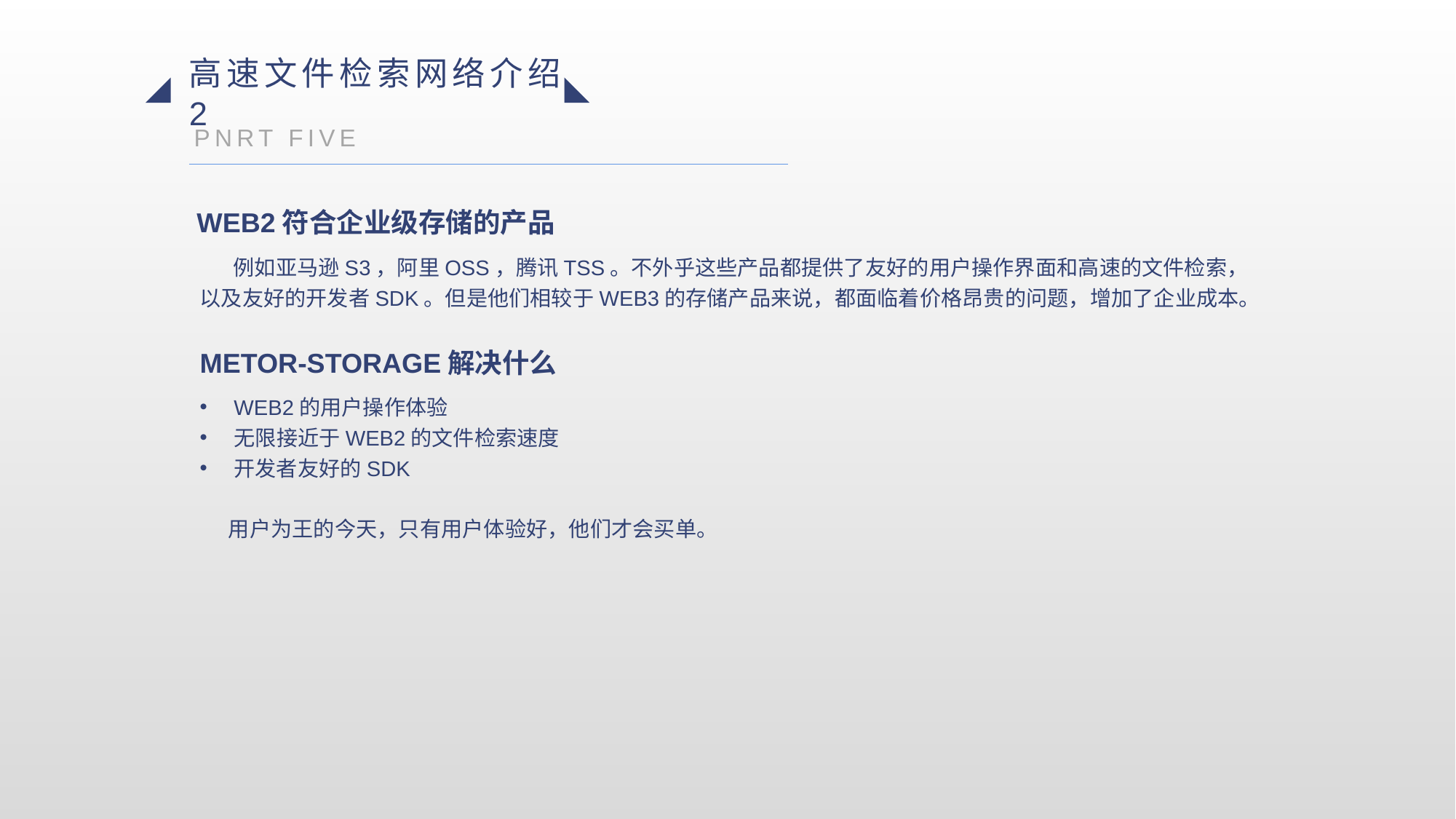

高速文件检索网络介绍2

PNRT FIVE
WEB2符合企业级存储的产品
      例如亚马逊S3，阿里OSS，腾讯TSS。不外乎这些产品都提供了友好的用户操作界面和高速的文件检索，以及友好的开发者SDK。但是他们相较于WEB3的存储产品来说，都面临着价格昂贵的问题，增加了企业成本。
METOR-STORAGE解决什么
WEB2的用户操作体验
无限接近于WEB2的文件检索速度
开发者友好的SDK

     用户为王的今天，只有用户体验好，他们才会买单。